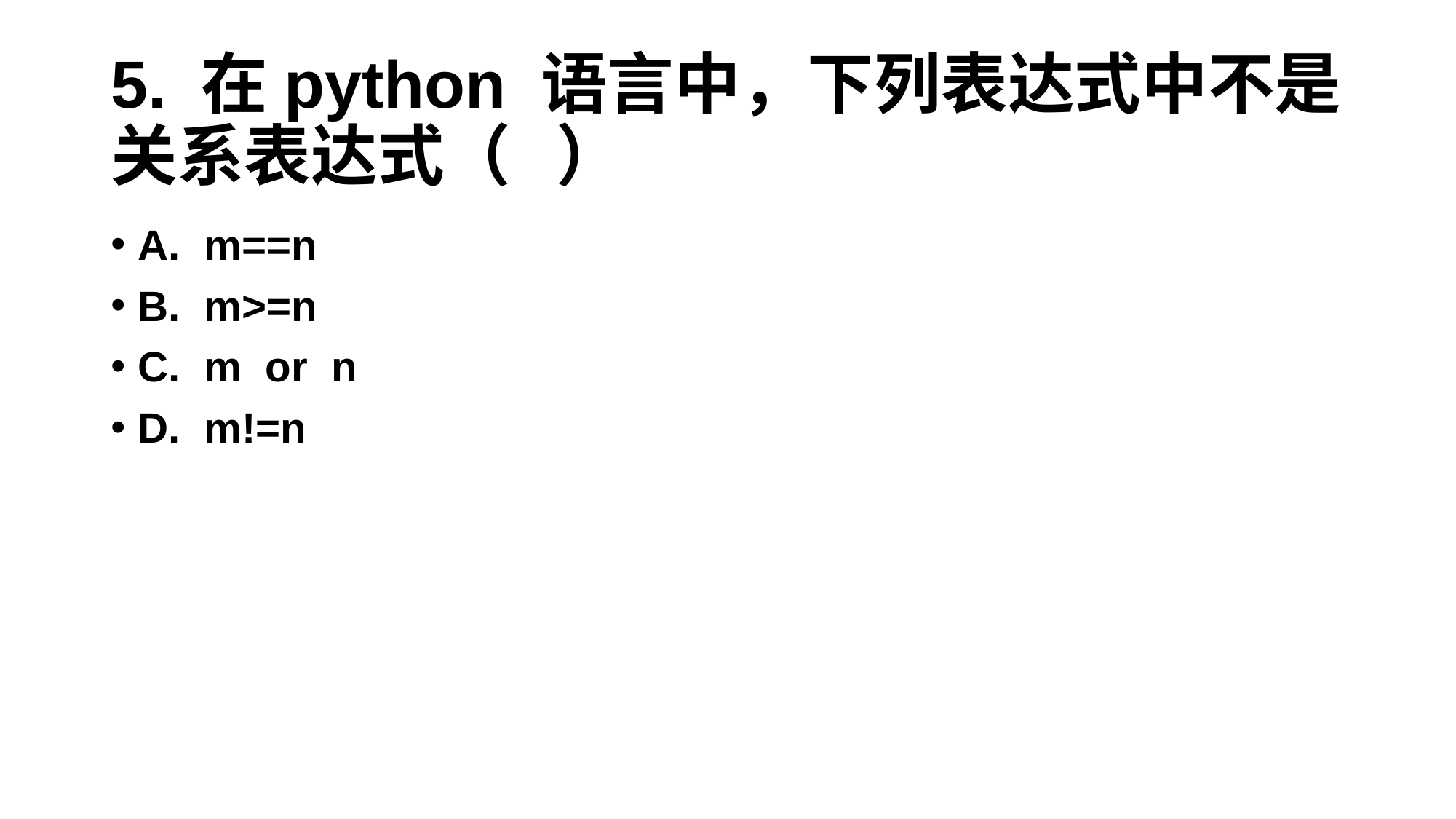

# 5. 在python 语言中，下列表达式中不是关系表达式（   ）
A.  m==n
B.  m>=n
C.  m  or  n
D.  m!=n